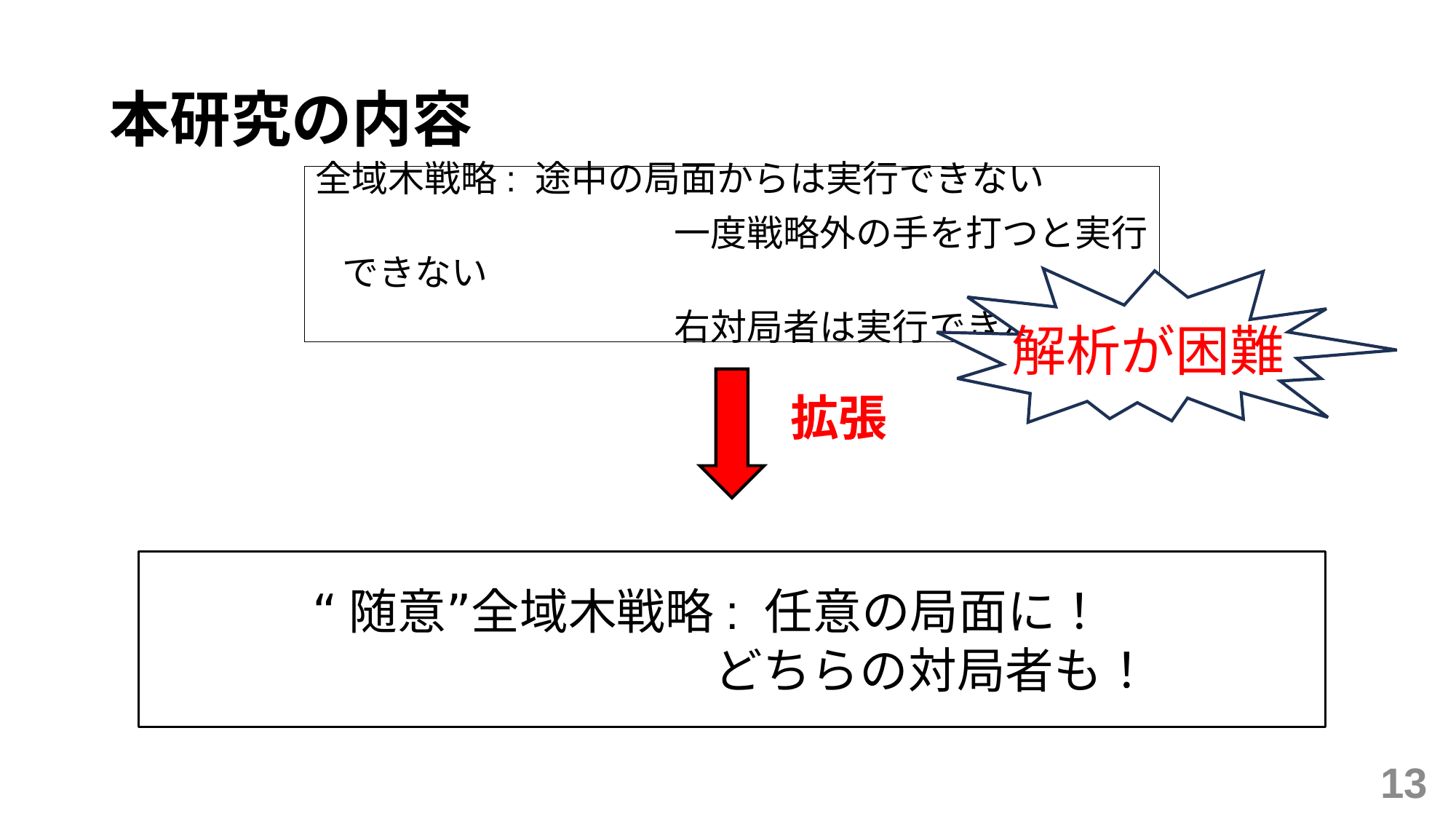

# 本研究の内容
全域木戦略: 途中の局面からは実行できない
			         一度戦略外の手を打つと実行できない
			         右対局者は実行できない

解析が困難

拡張
“随意”全域木戦略: 任意の局面に！
　　　　　　　    どちらの対局者も！
13